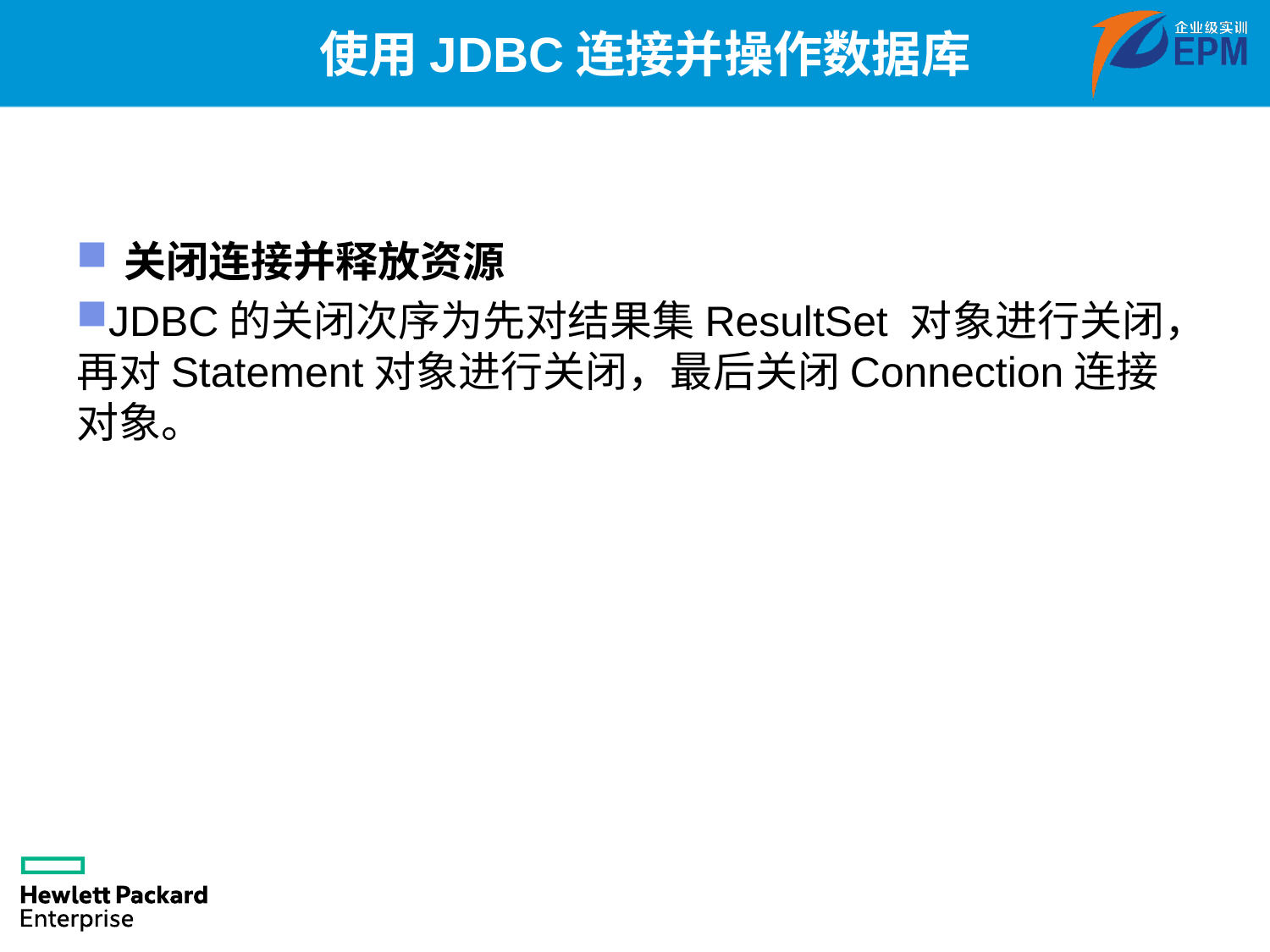

# 使用JDBC连接并操作数据库

关闭连接并释放资源
JDBC的关闭次序为先对结果集ResultSet 对象进行关闭，再对Statement对象进行关闭，最后关闭Connection连接对象。